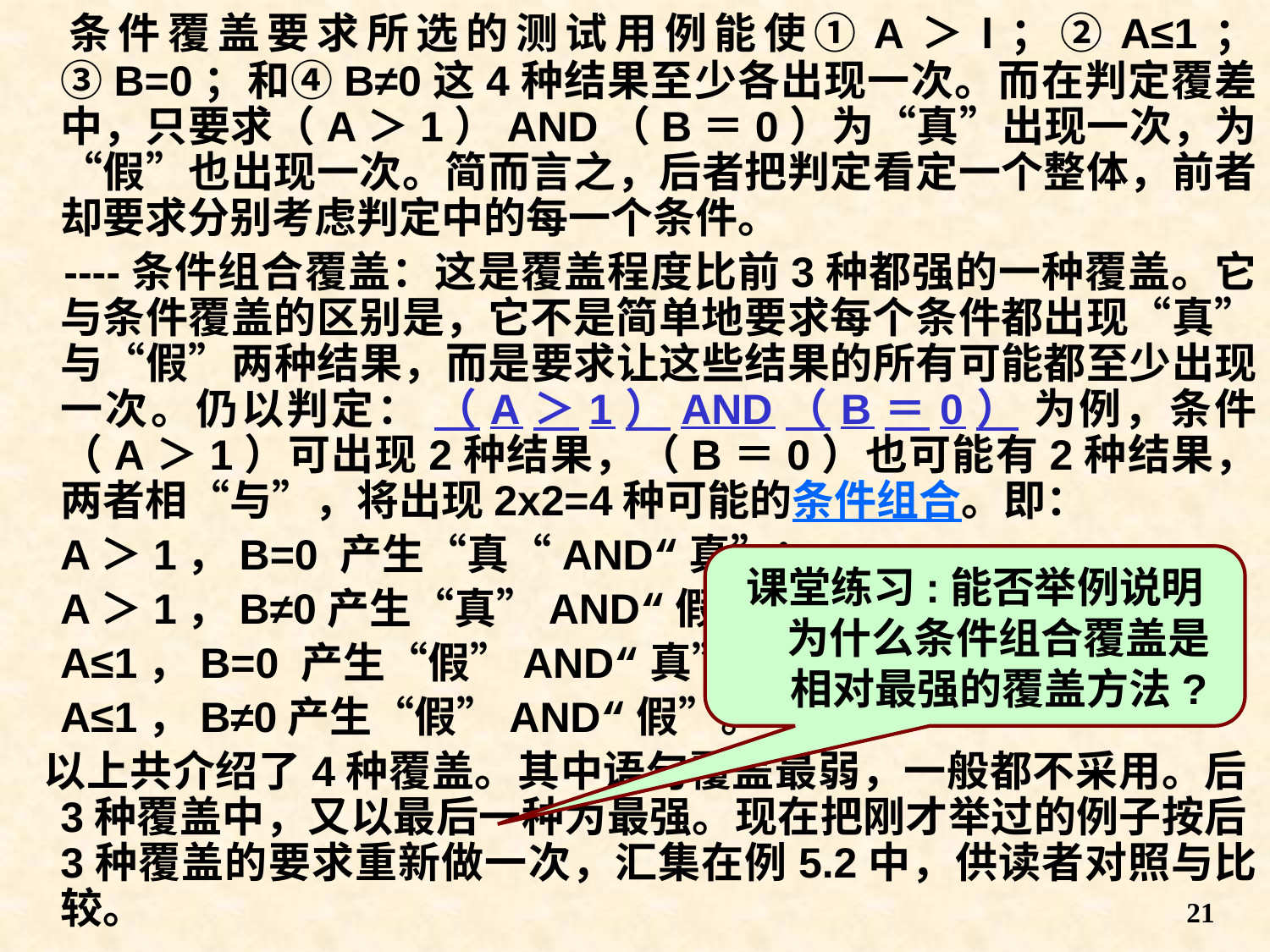

条件覆盖要求所选的测试用例能使①A＞l；②A≤1；③B=0；和④B≠0这4种结果至少各出现一次。而在判定覆差中，只要求（A＞1）AND（B＝0）为“真”出现一次，为“假”也出现一次。简而言之，后者把判定看定一个整体，前者却要求分别考虑判定中的每一个条件。
    ----条件组合覆盖：这是覆盖程度比前3种都强的一种覆盖。它与条件覆盖的区别是，它不是简单地要求每个条件都出现“真”与“假”两种结果，而是要求让这些结果的所有可能都至少出现一次。仍以判定： （A＞1）AND（B＝0） 为例，条件（A＞1）可出现2种结果，（B＝0）也可能有2种结果，两者相“与”，将出现2x2=4种可能的条件组合。即：
    A＞1，B=0 产生“真“AND“真”；
    A＞1，B≠0产生“真”AND“假”；
    A≤1，B=0 产生“假”AND“真”；
    A≤1，B≠0产生“假”AND“假”。
  以上共介绍了4种覆盖。其中语句覆盖最弱，一般都不采用。后3种覆盖中，又以最后一种为最强。现在把刚才举过的例子按后3种覆盖的要求重新做一次，汇集在例5.2中，供读者对照与比较。
课堂练习:能否举例说明为什么条件组合覆盖是相对最强的覆盖方法?
21